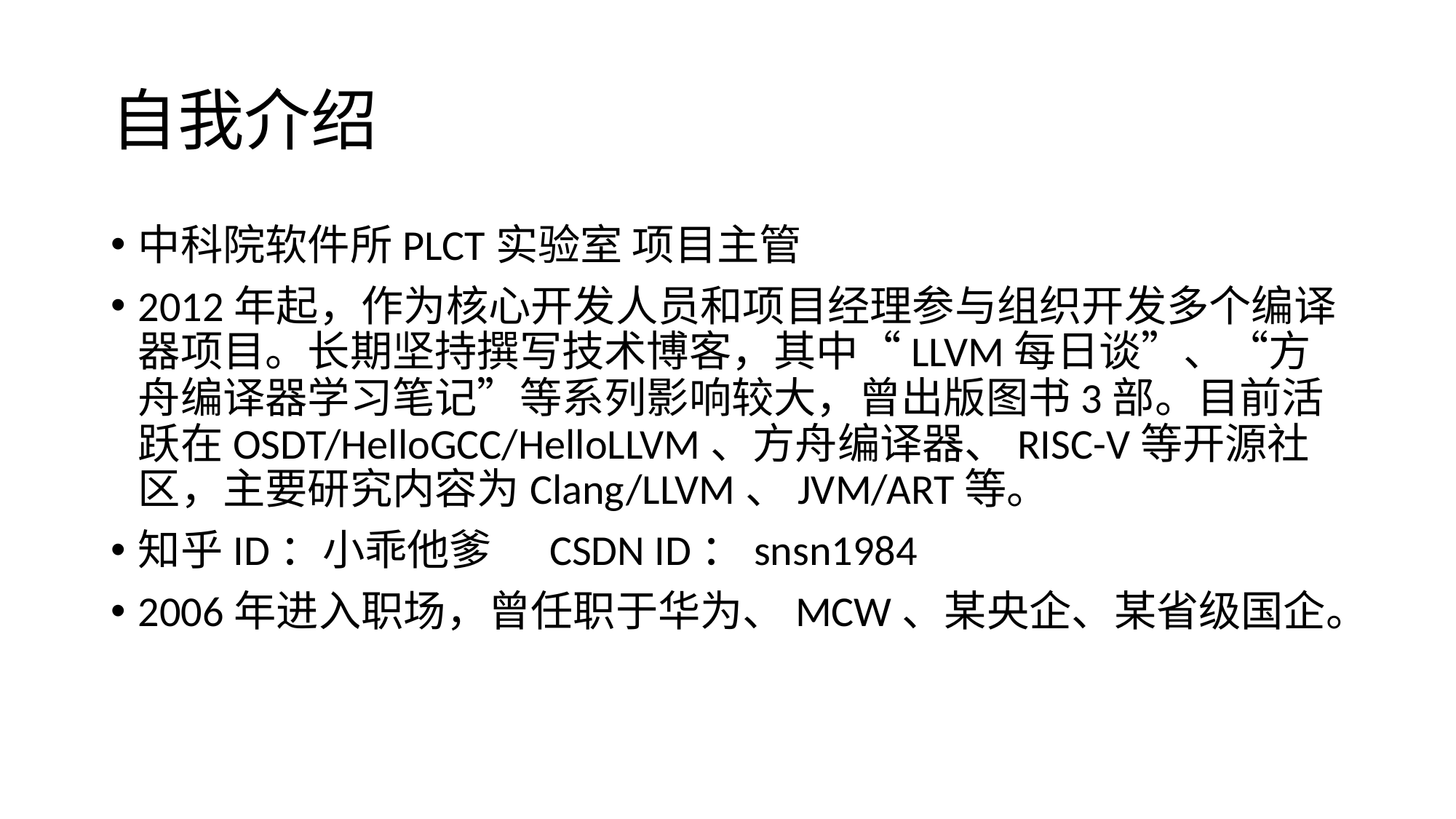

# 自我介绍
中科院软件所PLCT实验室 项目主管
2012年起，作为核心开发人员和项目经理参与组织开发多个编译器项目。长期坚持撰写技术博客，其中“LLVM每日谈”、“方舟编译器学习笔记”等系列影响较大，曾出版图书3部。目前活跃在OSDT/HelloGCC/HelloLLVM、方舟编译器、RISC-V等开源社区，主要研究内容为Clang/LLVM、JVM/ART等。
知乎ID：小乖他爹     CSDN ID：snsn1984
2006年进入职场，曾任职于华为、MCW、某央企、某省级国企。